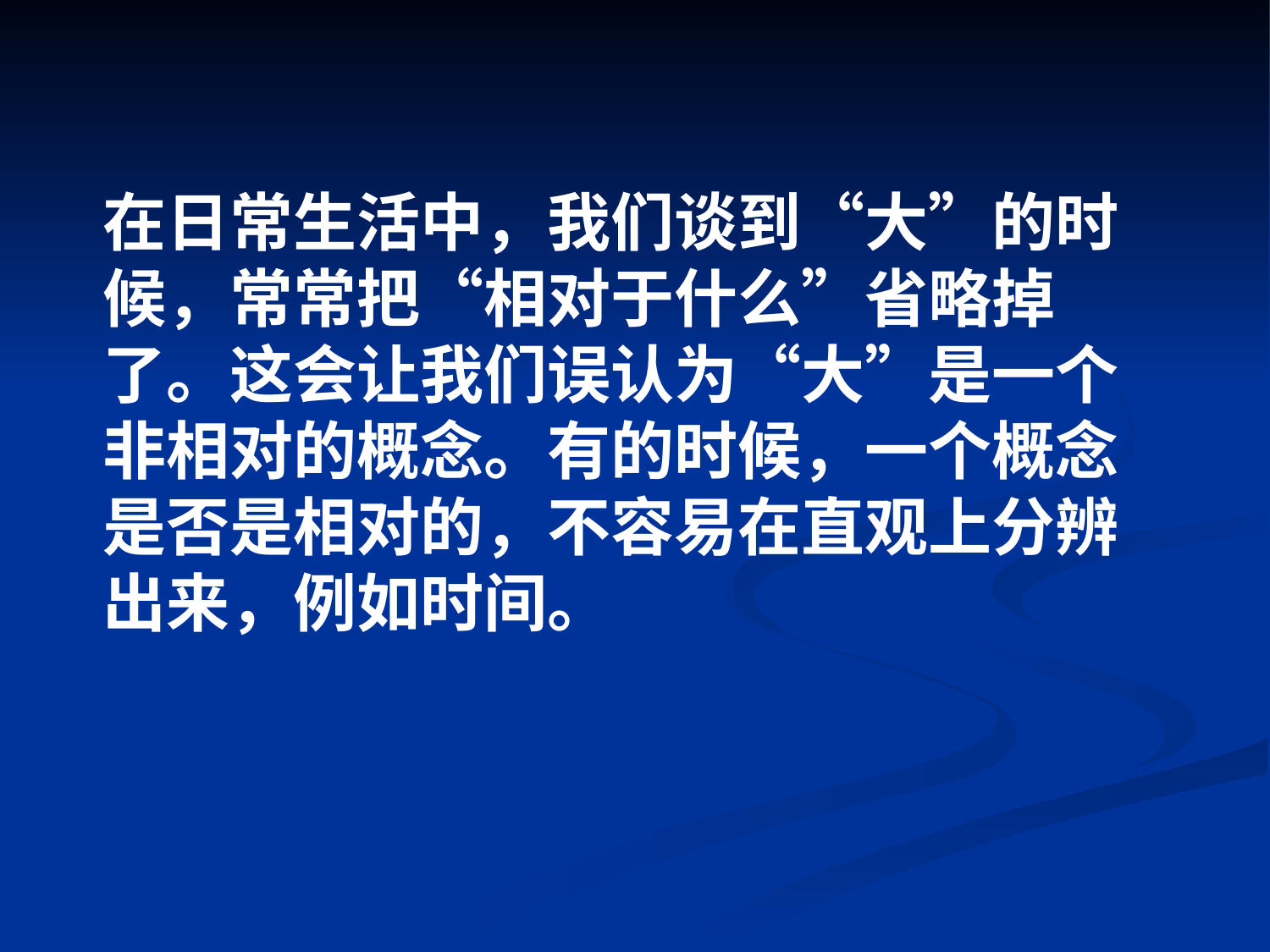

在日常生活中，我们谈到“大”的时候，常常把“相对于什么”省略掉了。这会让我们误认为“大”是一个非相对的概念。有的时候，一个概念是否是相对的，不容易在直观上分辨出来，例如时间。